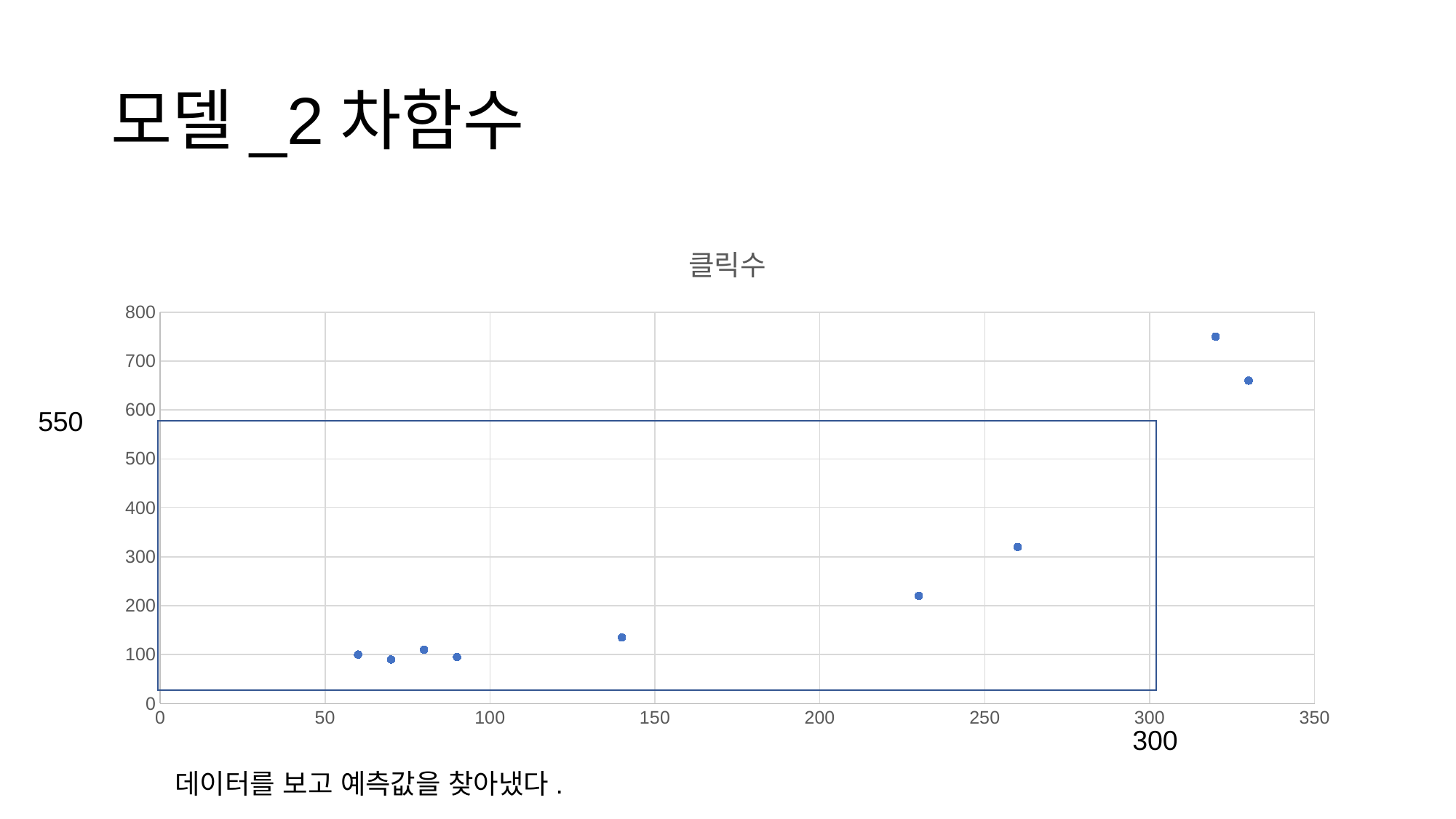

# 모델_2차함수

### Chart:

| Category | 클릭수 |
|---|---|
550

300
데이터를 보고 예측값을 찾아냈다.